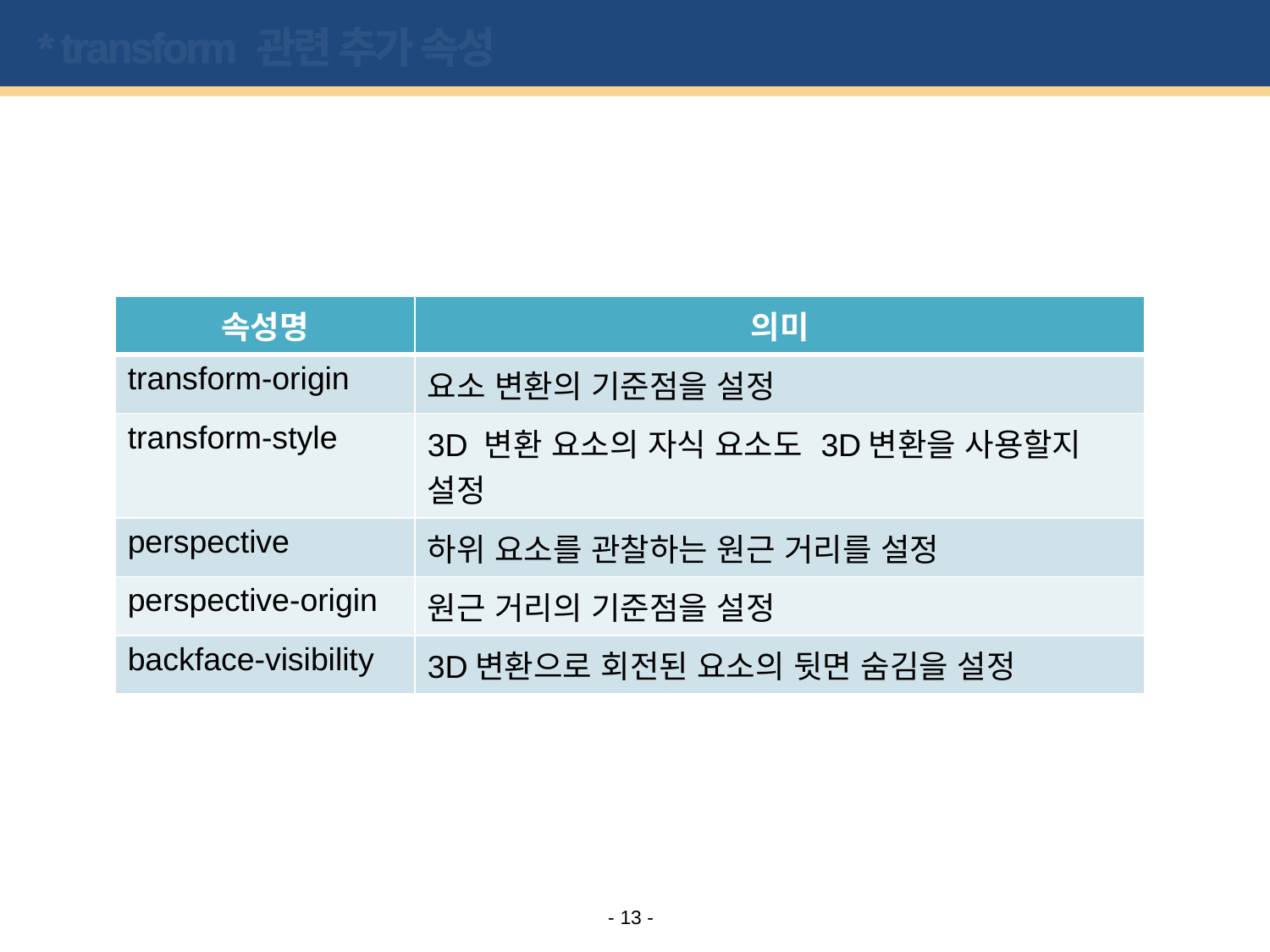

# * transform 관련 추가 속성
| 속성명 | 의미 |
| --- | --- |
| transform-origin | 요소 변환의 기준점을 설정 |
| transform-style | 3D 변환 요소의 자식 요소도 3D변환을 사용할지 설정 |
| perspective | 하위 요소를 관찰하는 원근 거리를 설정 |
| perspective-origin | 원근 거리의 기준점을 설정 |
| backface-visibility | 3D변환으로 회전된 요소의 뒷면 숨김을 설정 |